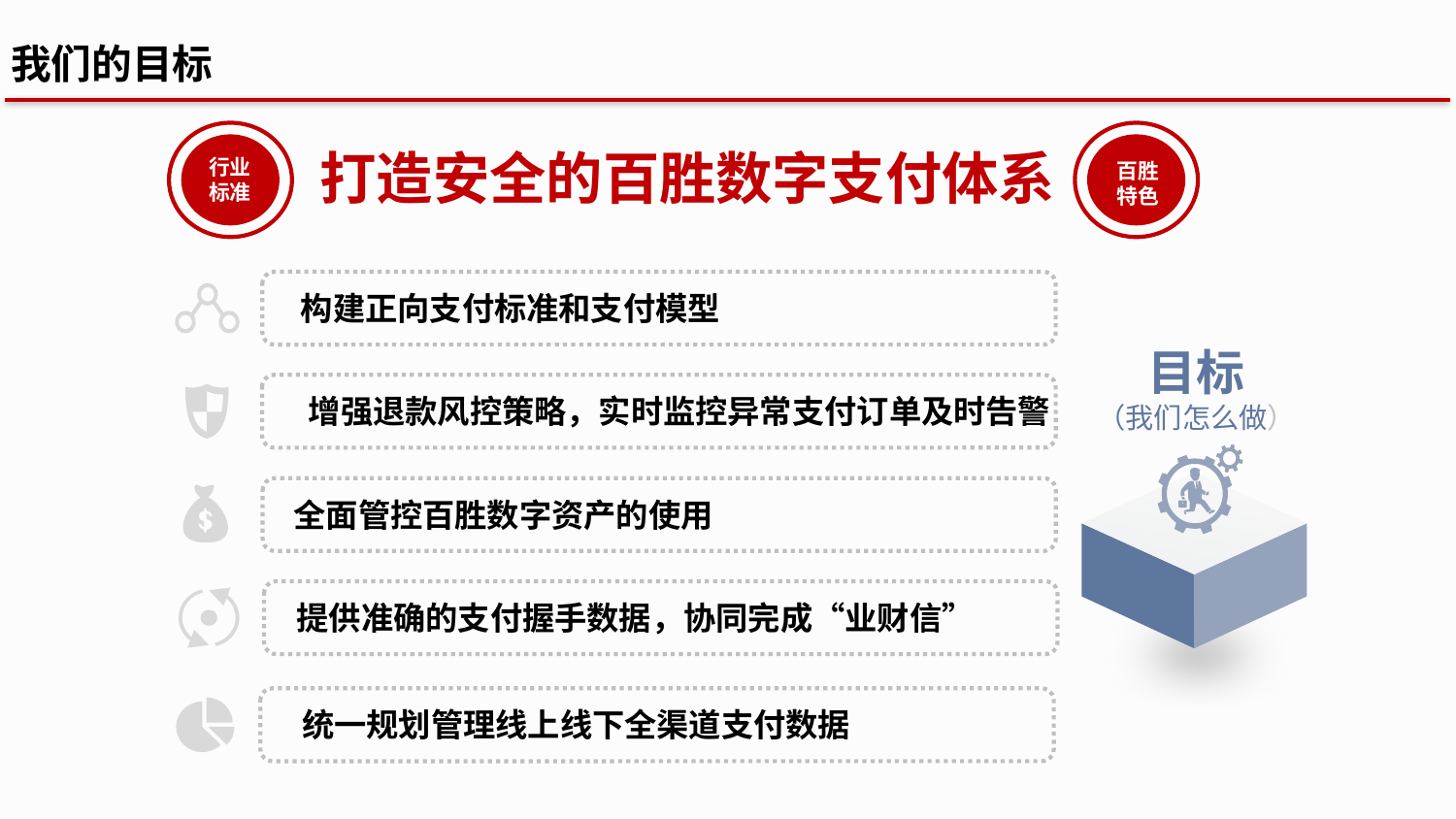

我们的目标

行业
标准

百胜
特色
打造安全的百胜数字支付体系

构建正向支付标准和支付模型
目标
（我们怎么做）

增强退款风控策略，实时监控异常支付订单及时告警

全面管控百胜数字资产的使用

提供准确的支付握手数据，协同完成“业财信”

统一规划管理线上线下全渠道支付数据